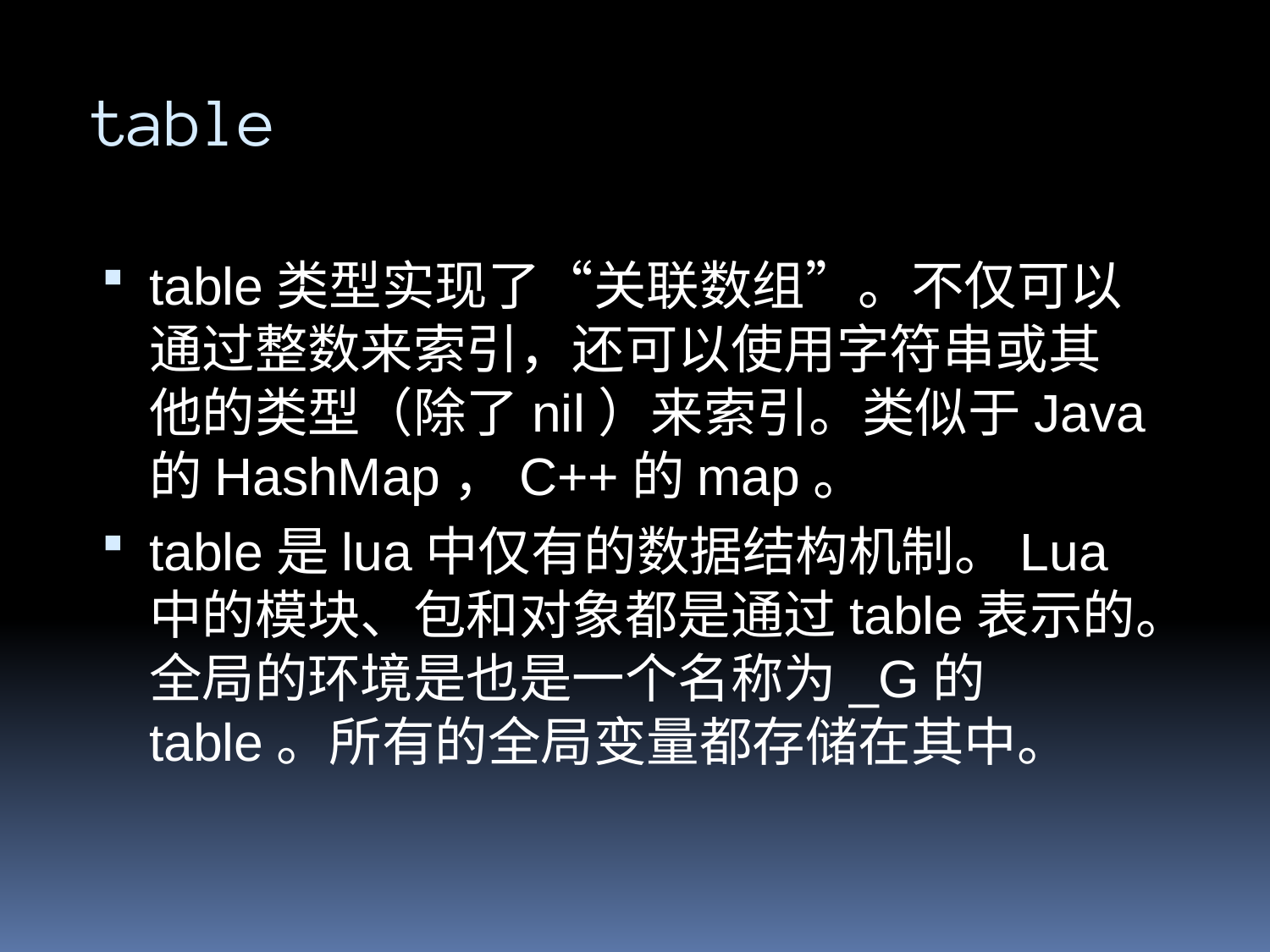

table
table类型实现了“关联数组”。不仅可以通过整数来索引，还可以使用字符串或其他的类型（除了nil）来索引。类似于Java的HashMap，C++的map。
table是lua中仅有的数据结构机制。Lua中的模块、包和对象都是通过table表示的。全局的环境是也是一个名称为_G的table。所有的全局变量都存储在其中。